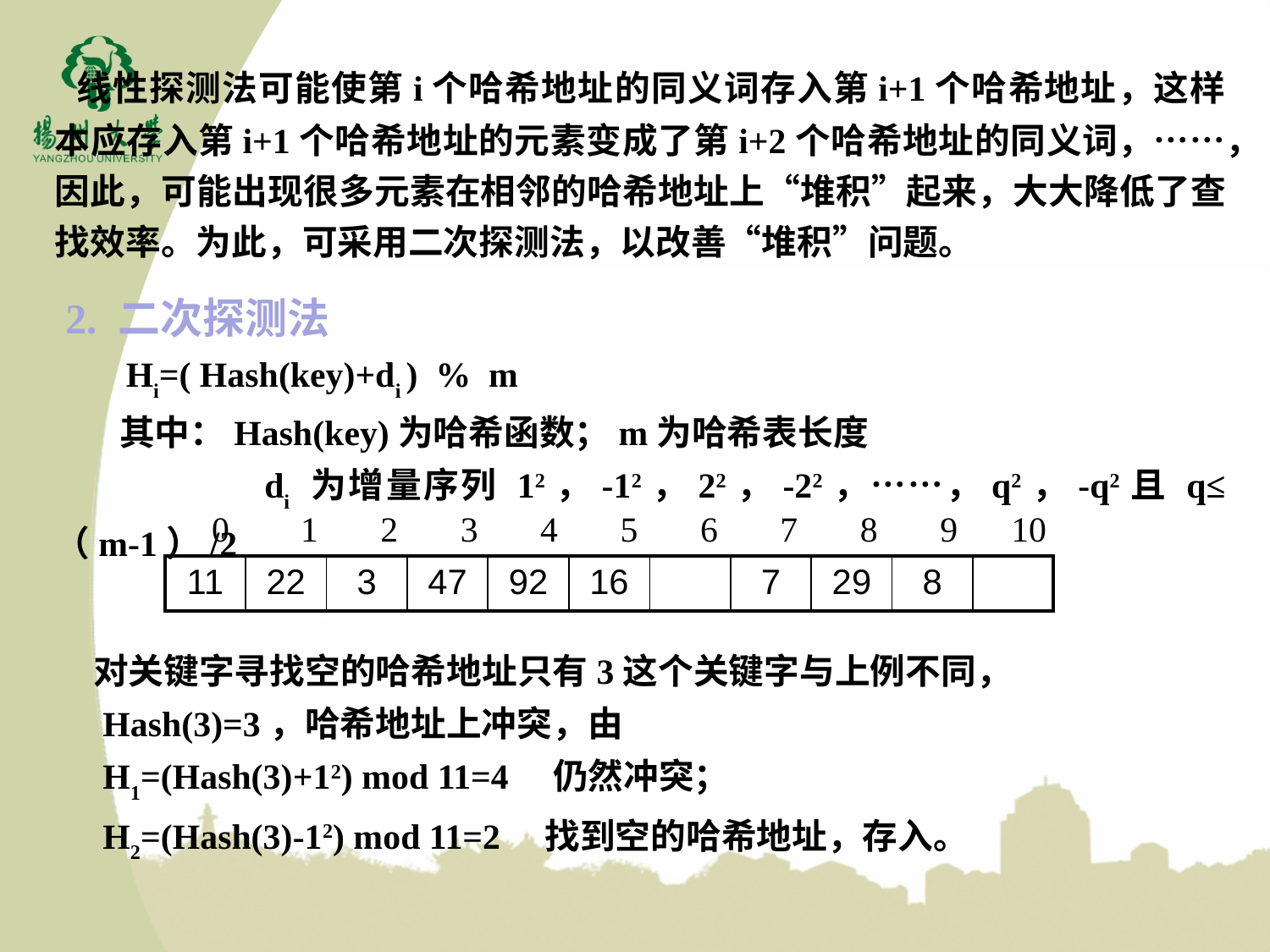

线性探测法可能使第i个哈希地址的同义词存入第i+1个哈希地址，这样本应存入第i+1个哈希地址的元素变成了第i+2个哈希地址的同义词，……，因此，可能出现很多元素在相邻的哈希地址上“堆积”起来，大大降低了查找效率。为此，可采用二次探测法，以改善“堆积”问题。
 2. 二次探测法
        Hi=( Hash(key)+di )  %  m
       其中：Hash(key)为哈希函数；m为哈希表长度
                   di 为增量序列 12，-12，22，-22，……，q2，-q2且 q≤ （m-1）/2
     0        1       2       3       4       5       6       7       8       9      10
| 11 | 22 | 3 | 47 | 92 | 16 |  | 7 | 29 | 8 |  |
| --- | --- | --- | --- | --- | --- | --- | --- | --- | --- | --- |
  对关键字寻找空的哈希地址只有3这个关键字与上例不同，
    Hash(3)=3，哈希地址上冲突，由
    H1=(Hash(3)+12) mod 11=4    仍然冲突；
    H2=(Hash(3)-12) mod 11=2    找到空的哈希地址，存入。
63